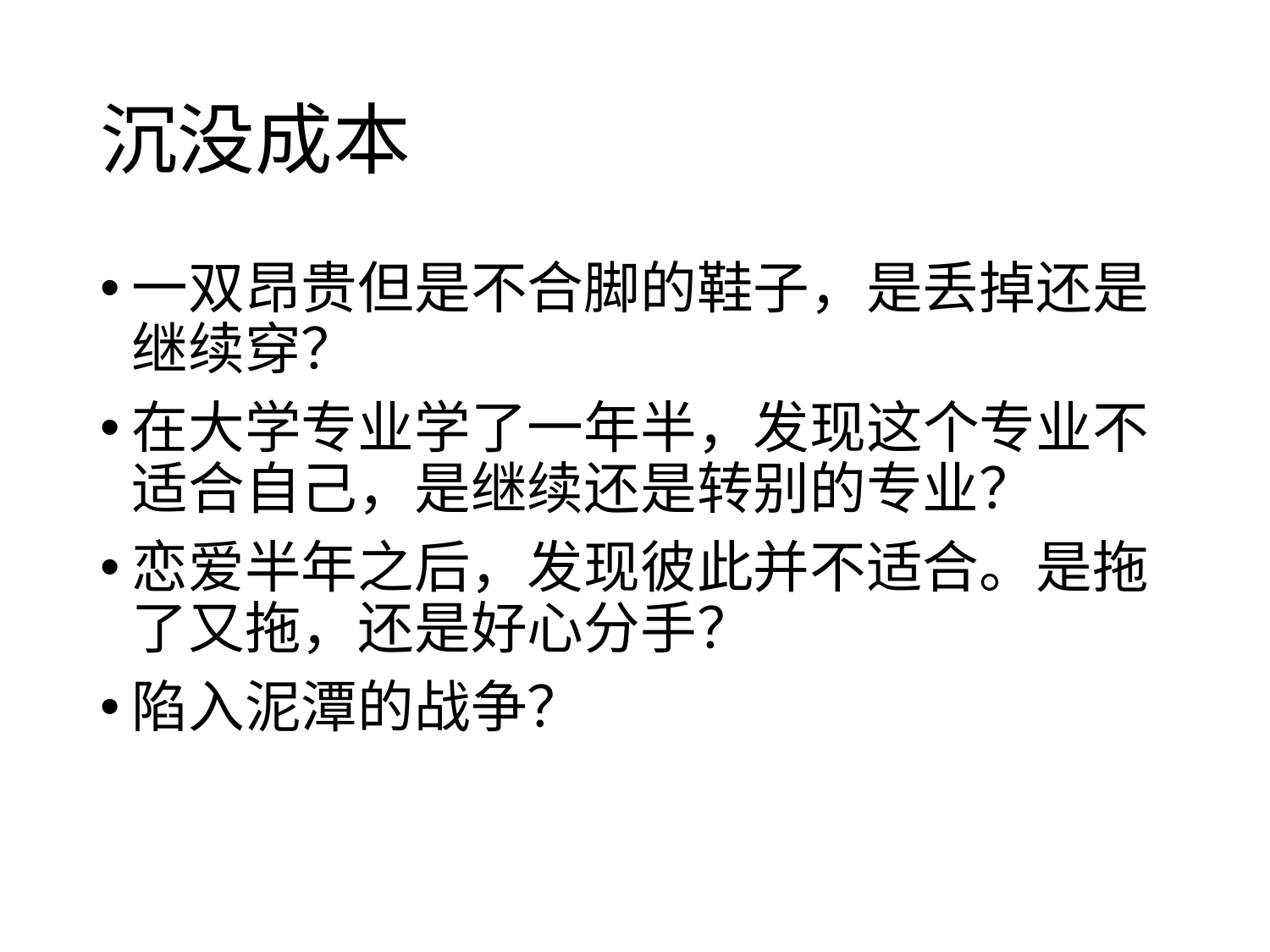

# 沉没成本
一双昂贵但是不合脚的鞋子，是丢掉还是继续穿？
在大学专业学了一年半，发现这个专业不适合自己，是继续还是转别的专业？
恋爱半年之后，发现彼此并不适合。是拖了又拖，还是好心分手？
陷入泥潭的战争？